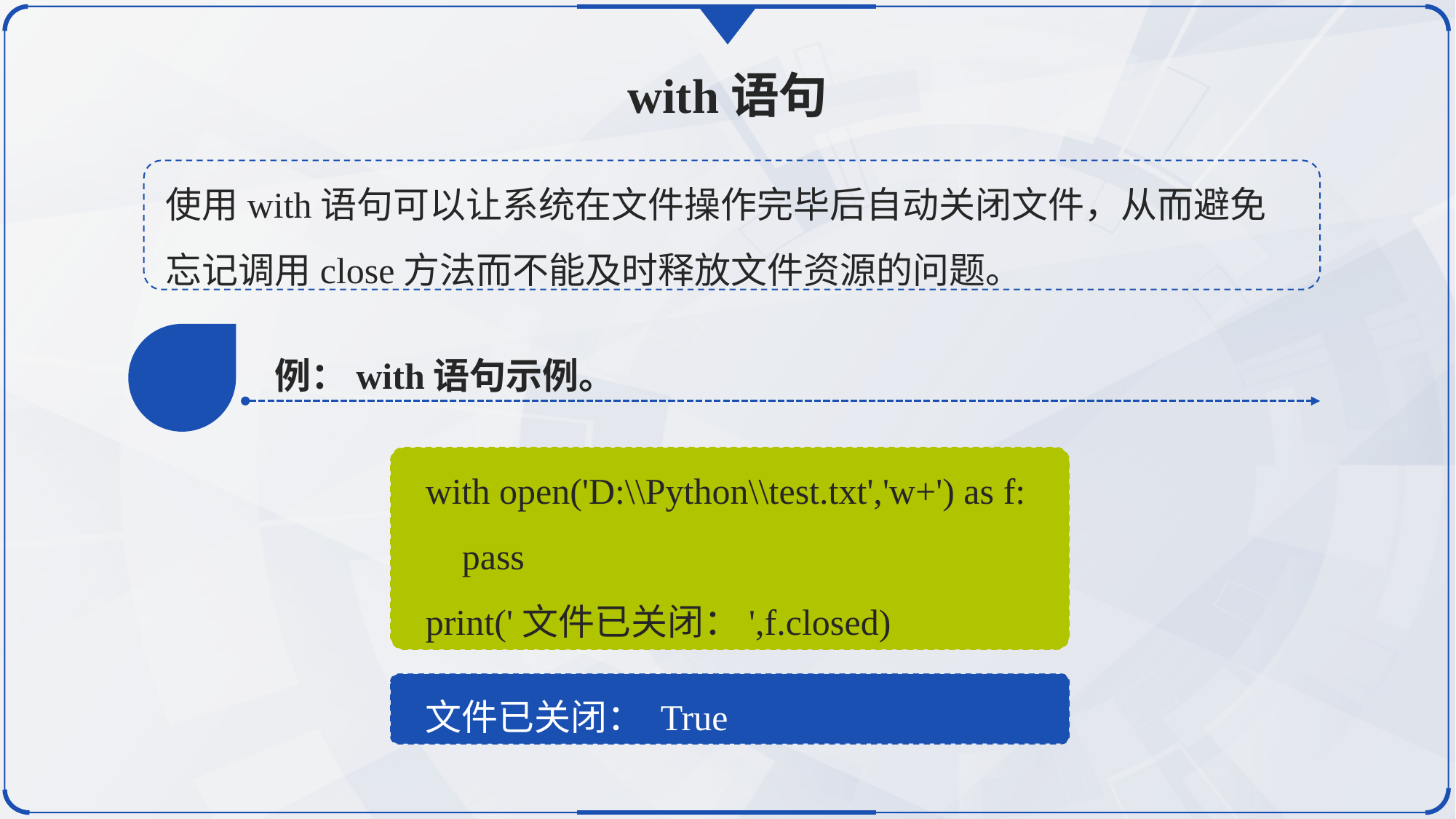

with语句
使用with语句可以让系统在文件操作完毕后自动关闭文件，从而避免忘记调用close方法而不能及时释放文件资源的问题。

例：with语句示例。
with open('D:\\Python\\test.txt','w+') as f:
    pass
print('文件已关闭：',f.closed)

文件已关闭： True